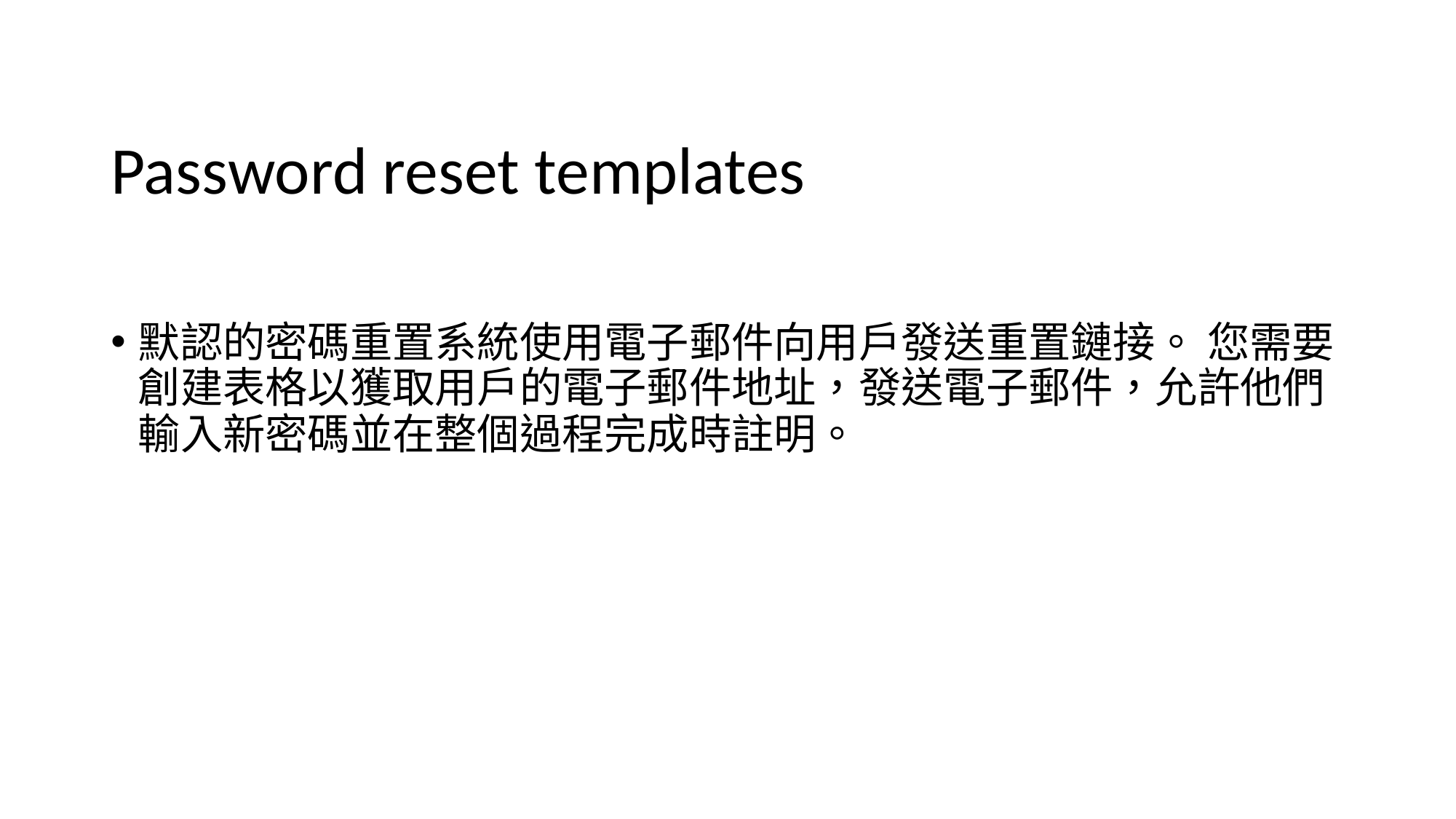

# Password reset templates
默認的密碼重置系統使用電子郵件向用戶發送重置鏈接。 您需要創建表格以獲取用戶的電子郵件地址，發送電子郵件，允許他們輸入新密碼並在整個過程完成時註明。